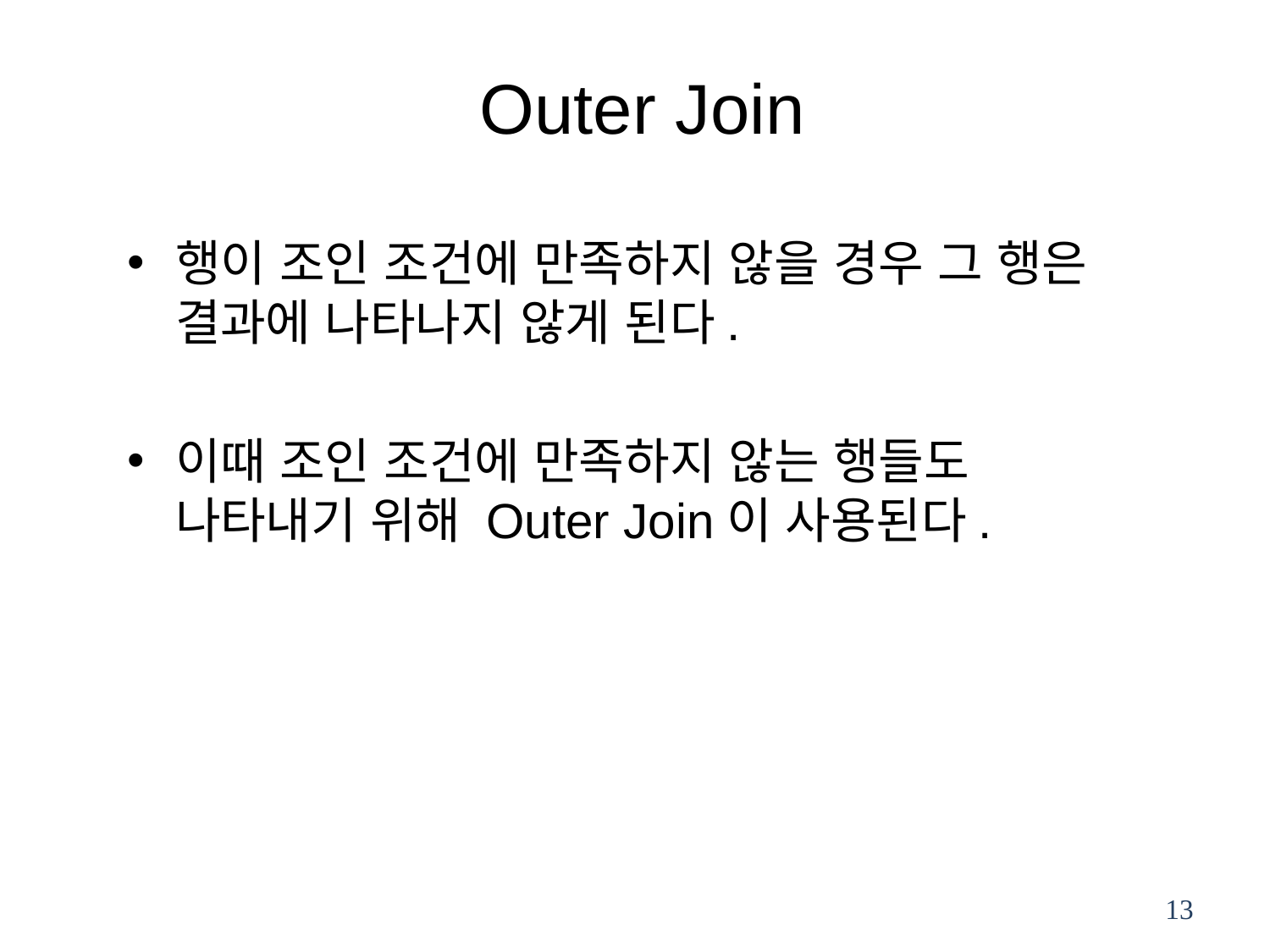

# Outer Join
행이 조인 조건에 만족하지 않을 경우 그 행은 결과에 나타나지 않게 된다.

이때 조인 조건에 만족하지 않는 행들도 나타내기 위해 Outer Join이 사용된다.

13